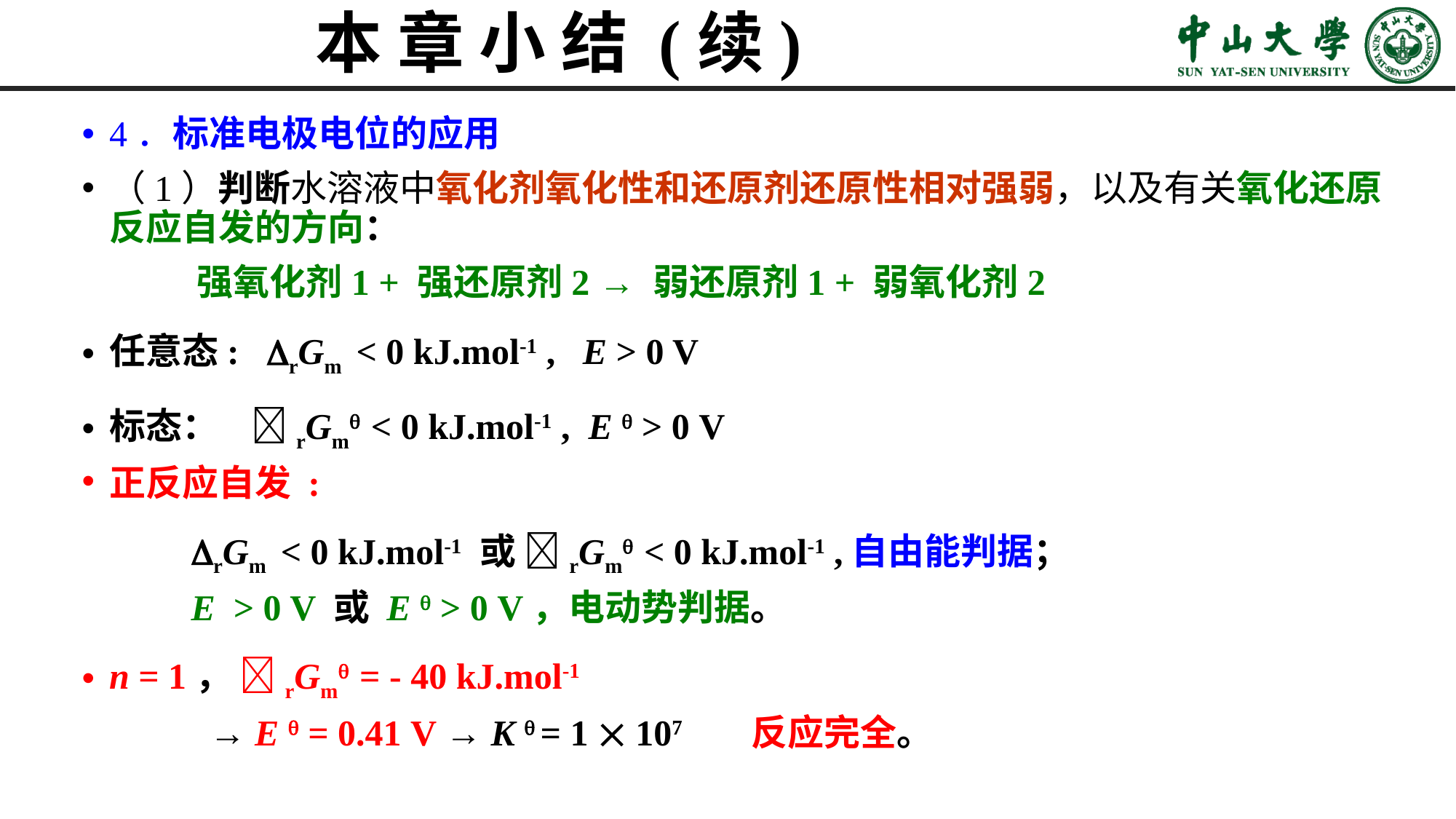

# 本 章 小 结 (续)
4．标准电极电位的应用
（1）判断水溶液中氧化剂氧化性和还原剂还原性相对强弱，以及有关氧化还原反应自发的方向：
             强氧化剂1 + 强还原剂2 → 弱还原剂1 + 弱氧化剂2
任意态:   ΔrGm  < 0 kJ.mol-1 ,   E > 0 V
标态：    ΔrGmθ  < 0 kJ.mol-1 ,  E θ > 0 V
正反应自发 :
            ΔrGm  < 0 kJ.mol-1 或 ΔrGmθ  < 0 kJ.mol-1 ,自由能判据；
            E  > 0 V 或 E θ > 0 V，电动势判据。
n = 1， ΔrGmθ  = - 40 kJ.mol-1
              → E θ = 0.41 V → K θ = 1 × 107       反应完全。